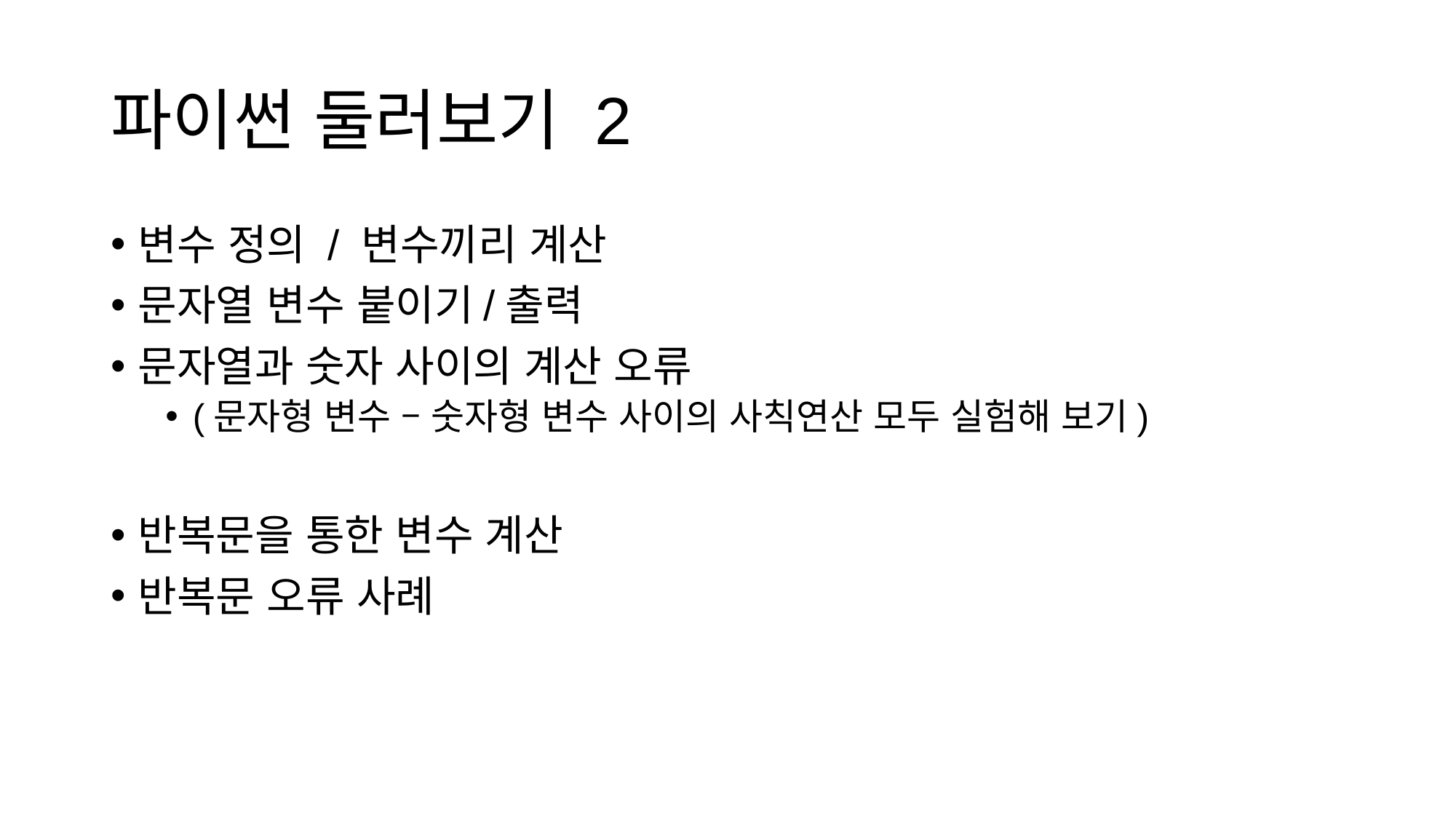

# 파이썬 둘러보기 2
변수 정의 / 변수끼리 계산
문자열 변수 붙이기/출력
문자열과 숫자 사이의 계산 오류
(문자형 변수 – 숫자형 변수 사이의 사칙연산 모두 실험해 보기)

반복문을 통한 변수 계산
반복문 오류 사례